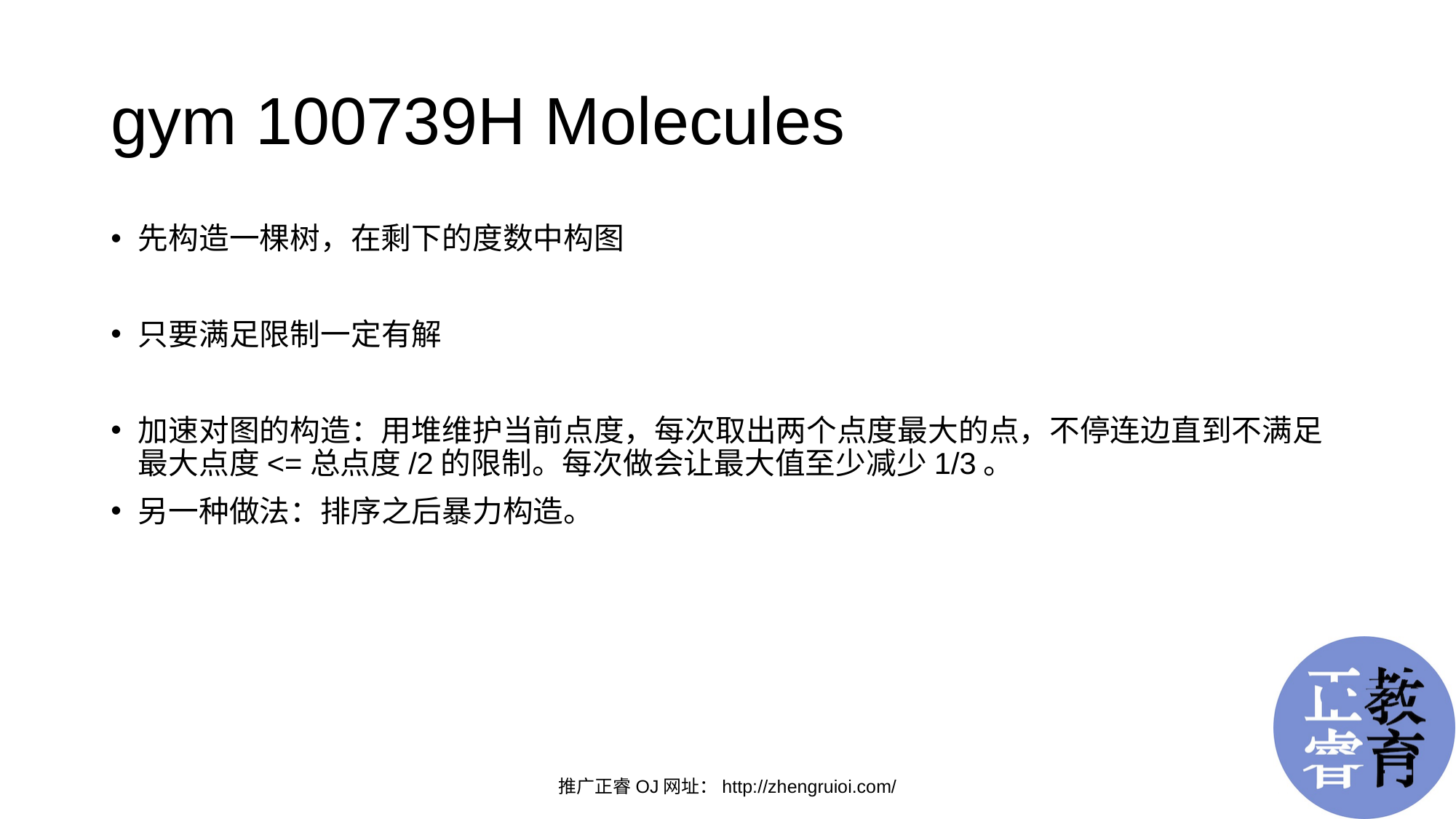

# gym 100739H Molecules
先构造一棵树，在剩下的度数中构图

只要满足限制一定有解

加速对图的构造：用堆维护当前点度，每次取出两个点度最大的点，不停连边直到不满足最大点度<=总点度/2的限制。每次做会让最大值至少减少1/3。
另一种做法：排序之后暴力构造。